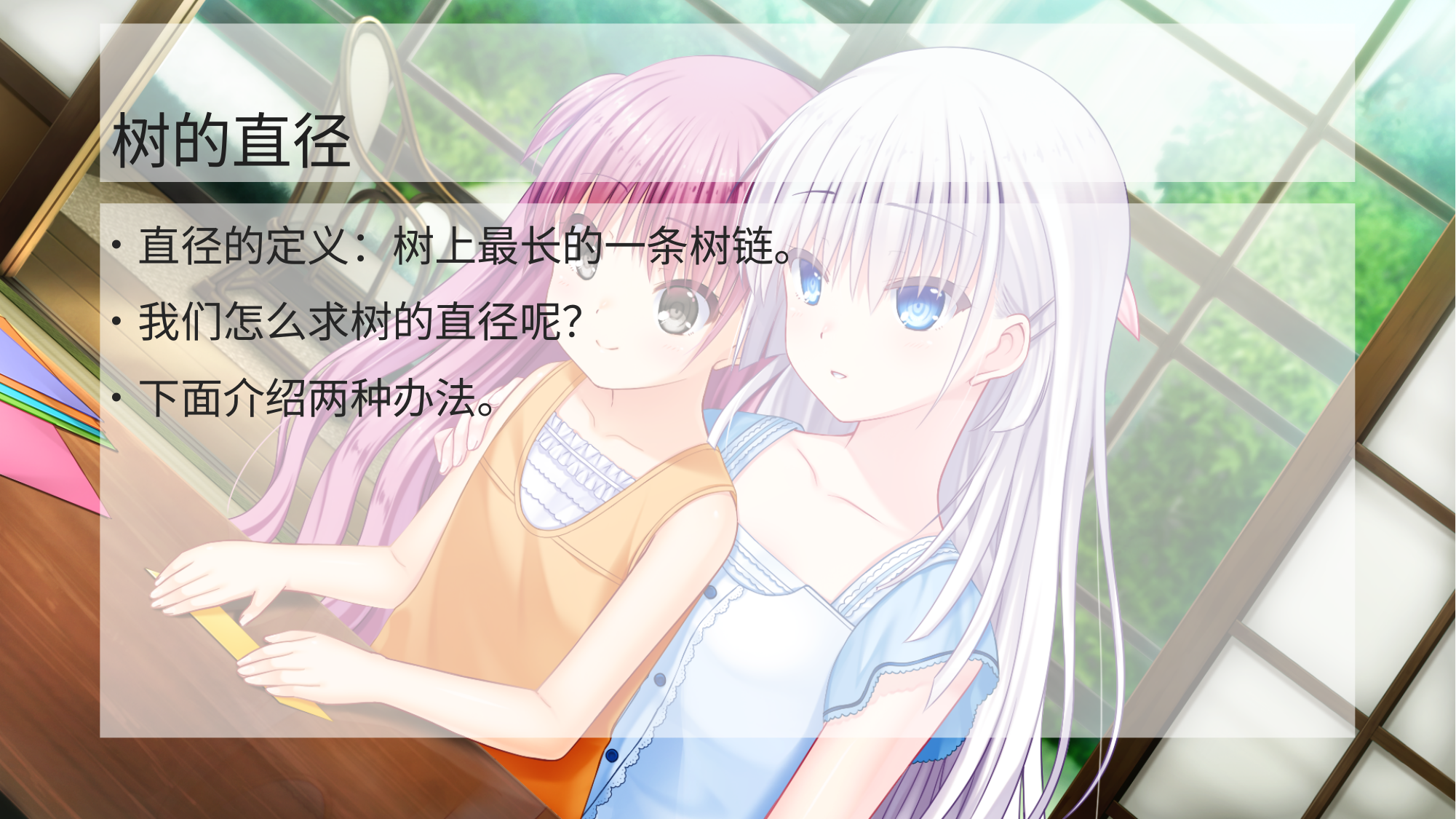

# 树的直径
直径的定义：树上最长的一条树链。
我们怎么求树的直径呢？
下面介绍两种办法。